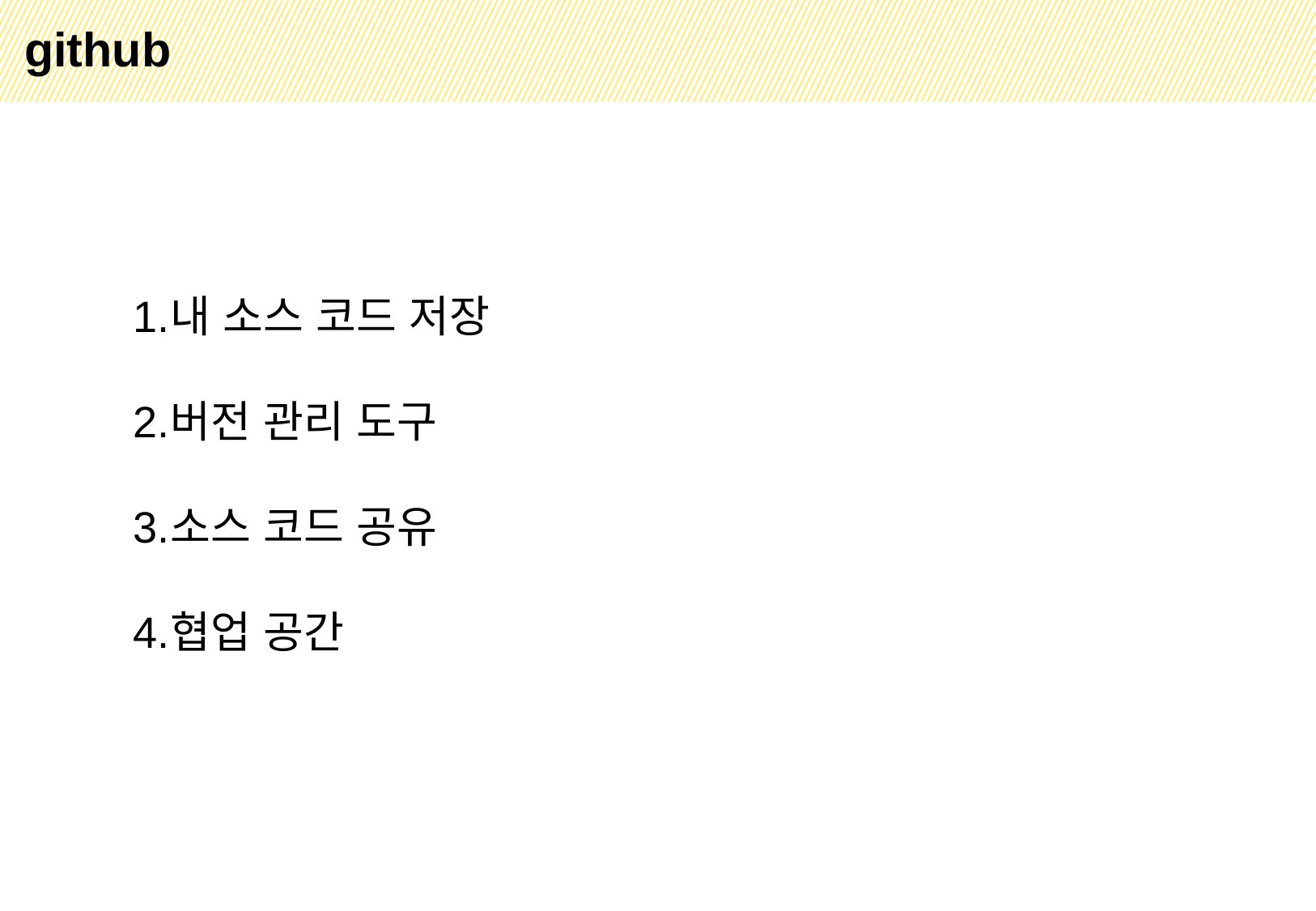

# github
내 소스 코드 저장
버전 관리 도구
소스 코드 공유
협업 공간